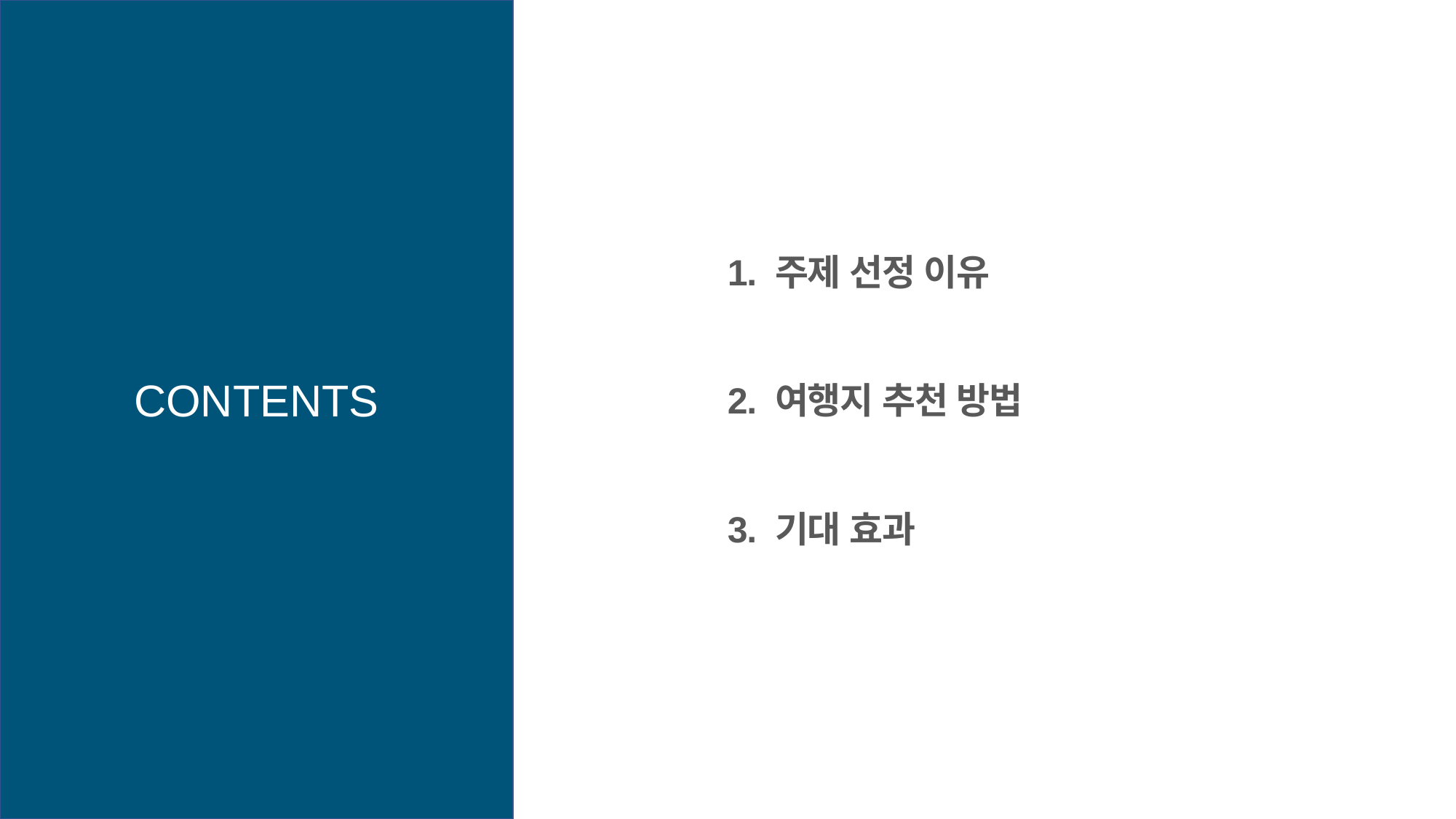

1. 주제 선정 이유
CONTENTS
2. 여행지 추천 방법
CONTENTS
3. 기대 효과